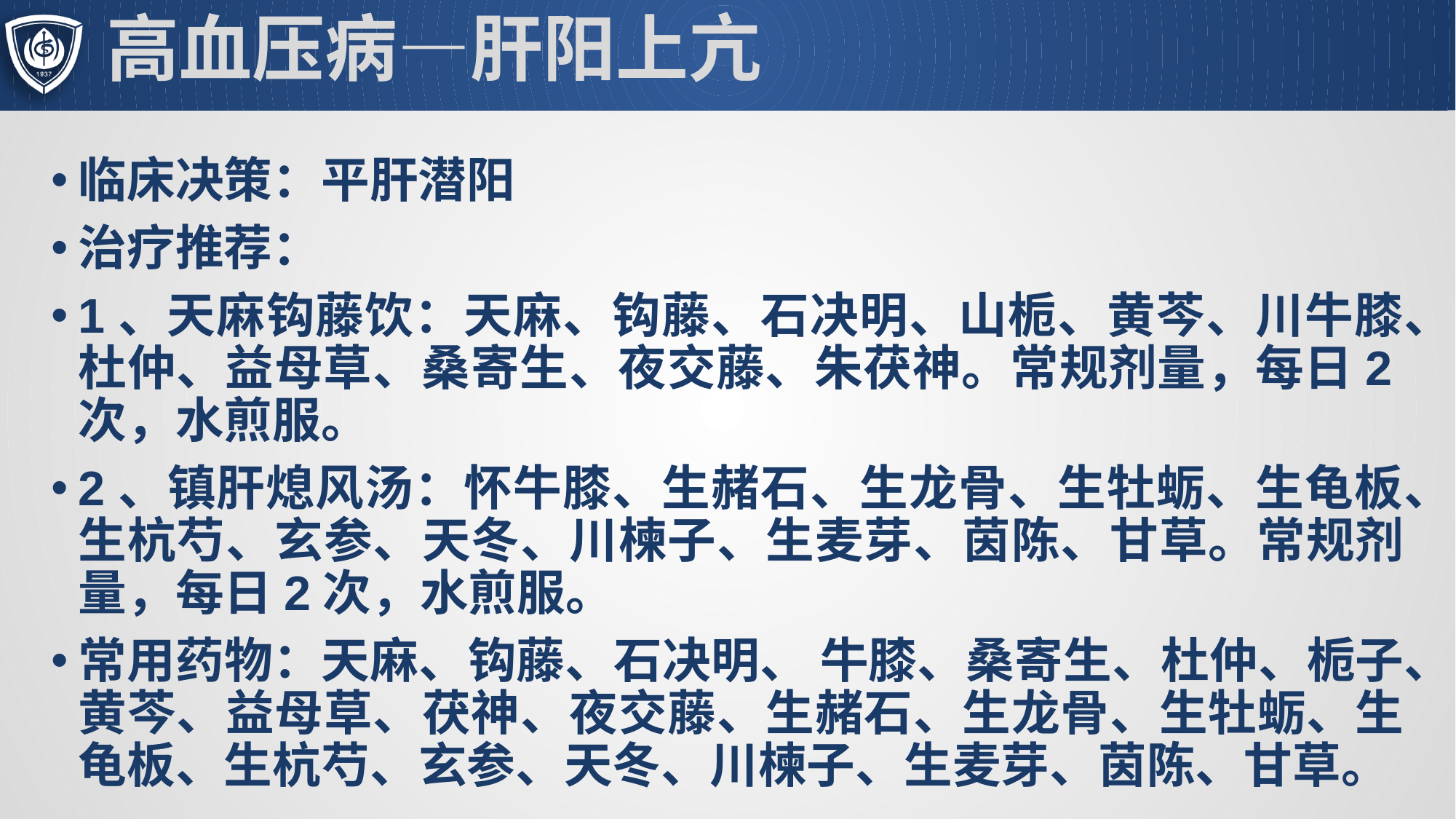

# 高血压病—肝阳上亢
临床决策：平肝潜阳
治疗推荐：
1、天麻钩藤饮：天麻、钩藤、石决明、山栀、黄芩、川牛膝、杜仲、益母草、桑寄生、夜交藤、朱茯神。常规剂量，每日2次，水煎服。
2、镇肝熄风汤：怀牛膝、生赭石、生龙骨、生牡蛎、生龟板、生杭芍、玄参、天冬、川楝子、生麦芽、茵陈、甘草。常规剂量，每日2次，水煎服。
常用药物：天麻、钩藤、石决明、 牛膝、桑寄生、杜仲、栀子、黄芩、益母草、茯神、夜交藤、生赭石、生龙骨、生牡蛎、生龟板、生杭芍、玄参、天冬、川楝子、生麦芽、茵陈、甘草。